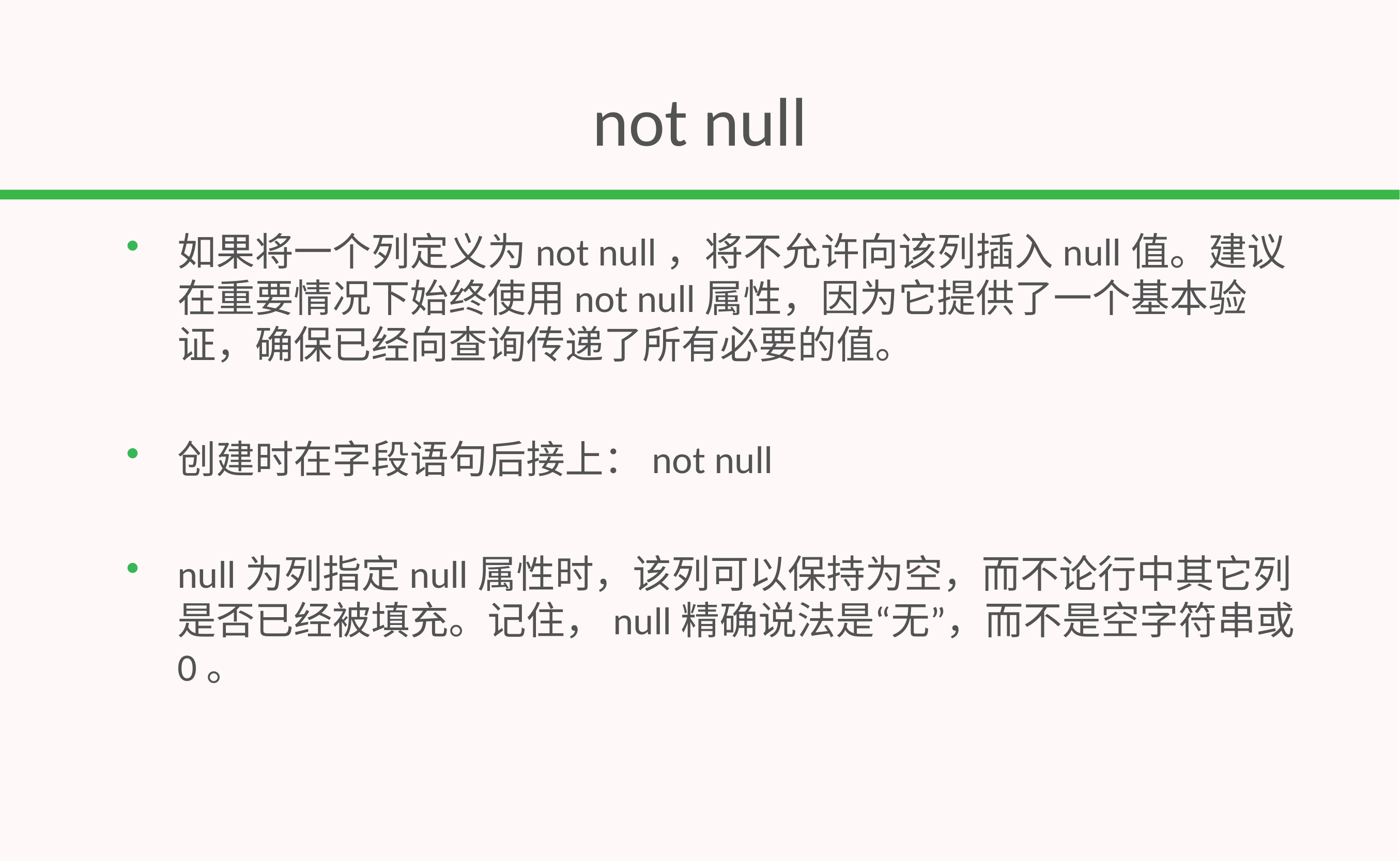

# not null
如果将一个列定义为not null，将不允许向该列插入null值。建议在重要情况下始终使用not null属性，因为它提供了一个基本验证，确保已经向查询传递了所有必要的值。

创建时在字段语句后接上：not null

null为列指定null属性时，该列可以保持为空，而不论行中其它列是否已经被填充。记住，null精确说法是“无”，而不是空字符串或0。